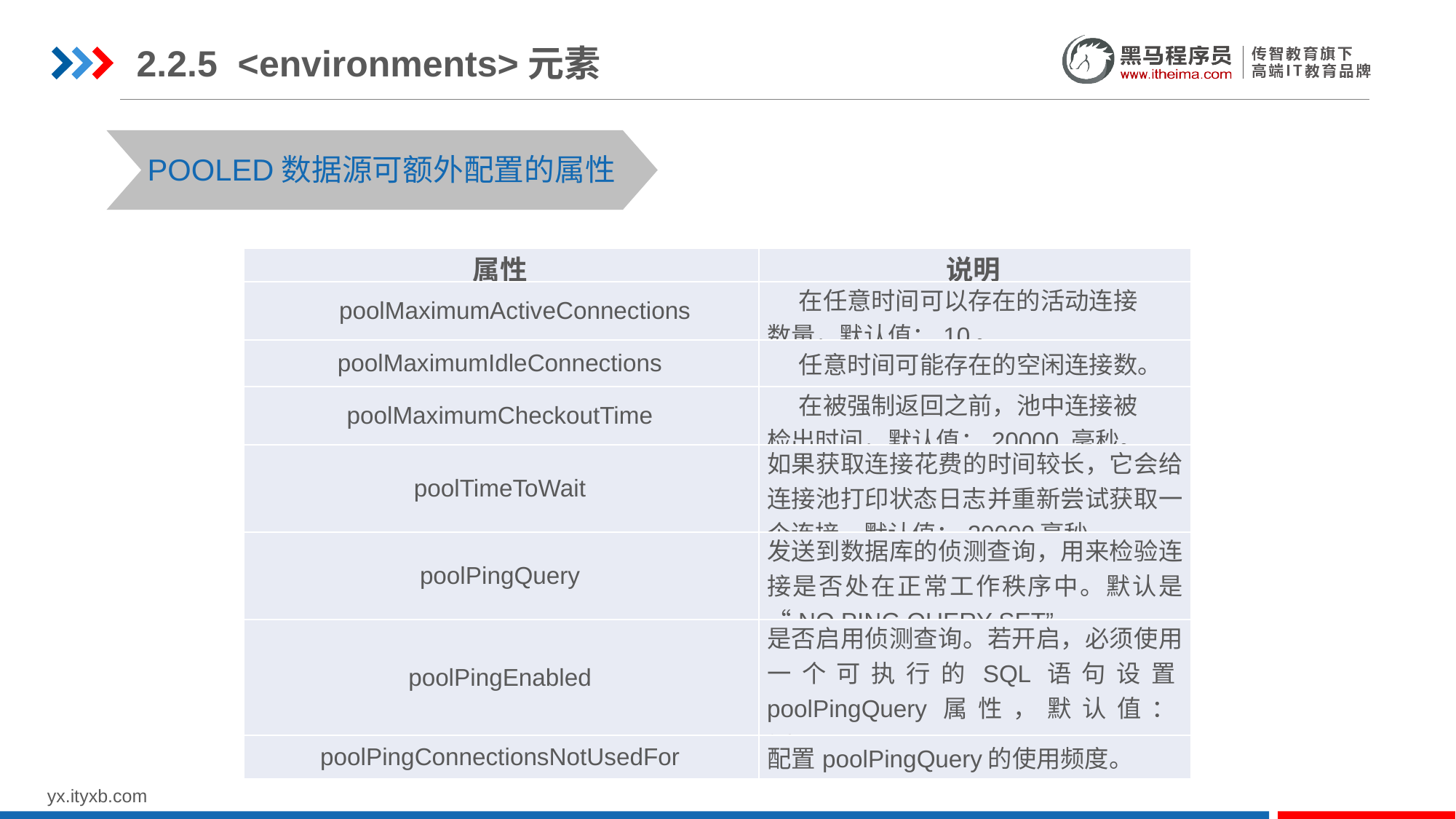

2.2.5  <environments>元素

POOLED数据源可额外配置的属性
| 属性 | 说明 |
| --- | --- |
| poolMaximumActiveConnections | 在任意时间可以存在的活动连接数量，默认值：10。 |
| poolMaximumIdleConnections | 任意时间可能存在的空闲连接数。 |
| poolMaximumCheckoutTime | 在被强制返回之前，池中连接被检出时间，默认值：20000 毫秒。 |
| poolTimeToWait | 如果获取连接花费的时间较长，它会给连接池打印状态日志并重新尝试获取一个连接，默认值：20000毫秒。 |
| poolPingQuery | 发送到数据库的侦测查询，用来检验连接是否处在正常工作秩序中。默认是“NO PING QUERY SET”。 |
| poolPingEnabled | 是否启用侦测查询。若开启，必须使用一个可执行的SQL语句设置poolPingQuery属性，默认值：false。 |
| poolPingConnectionsNotUsedFor | 配置poolPingQuery的使用频度。 |